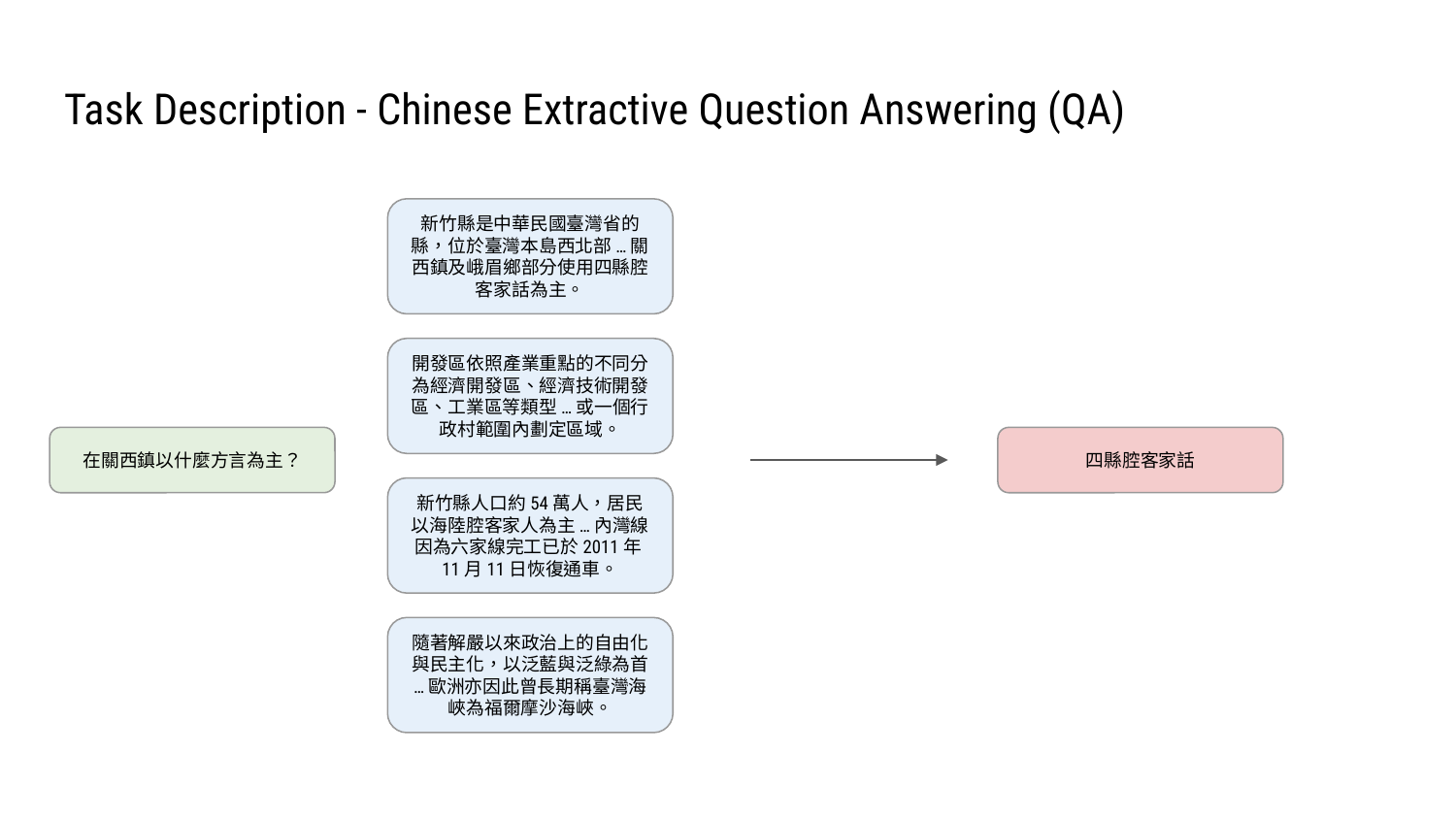

# Task Description - Chinese Extractive Question Answering (QA)
新竹縣是中華民國臺灣省的縣，位於臺灣本島西北部 … 關西鎮及峨眉鄉部分使用四縣腔客家話為主。
開發區依照產業重點的不同分為經濟開發區、經濟技術開發區、工業區等類型 … 或一個行政村範圍內劃定區域。
在關西鎮以什麼方言為主？
四縣腔客家話
新竹縣人口約54萬人，居民以海陸腔客家人為主 … 內灣線因為六家線完工已於2011年11月11日恢復通車。
隨著解嚴以來政治上的自由化與民主化，以泛藍與泛綠為首 … 歐洲亦因此曾長期稱臺灣海峽為福爾摩沙海峽。